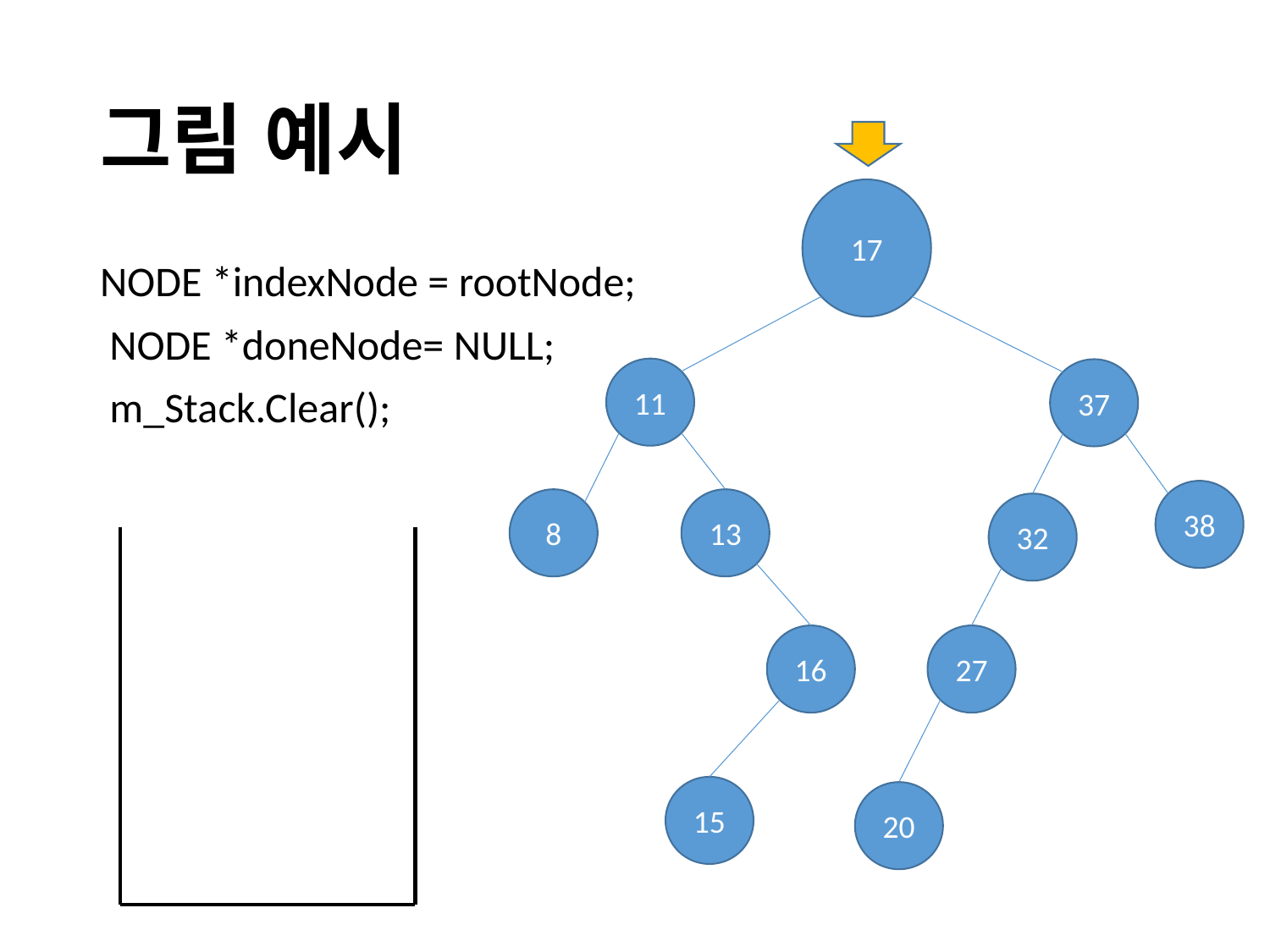

# 그림 예시

17
NODE *indexNode = rootNode;
 NODE *doneNode= NULL;
 m_Stack.Clear();
11
37
38
8
13
32
16
27
15
20